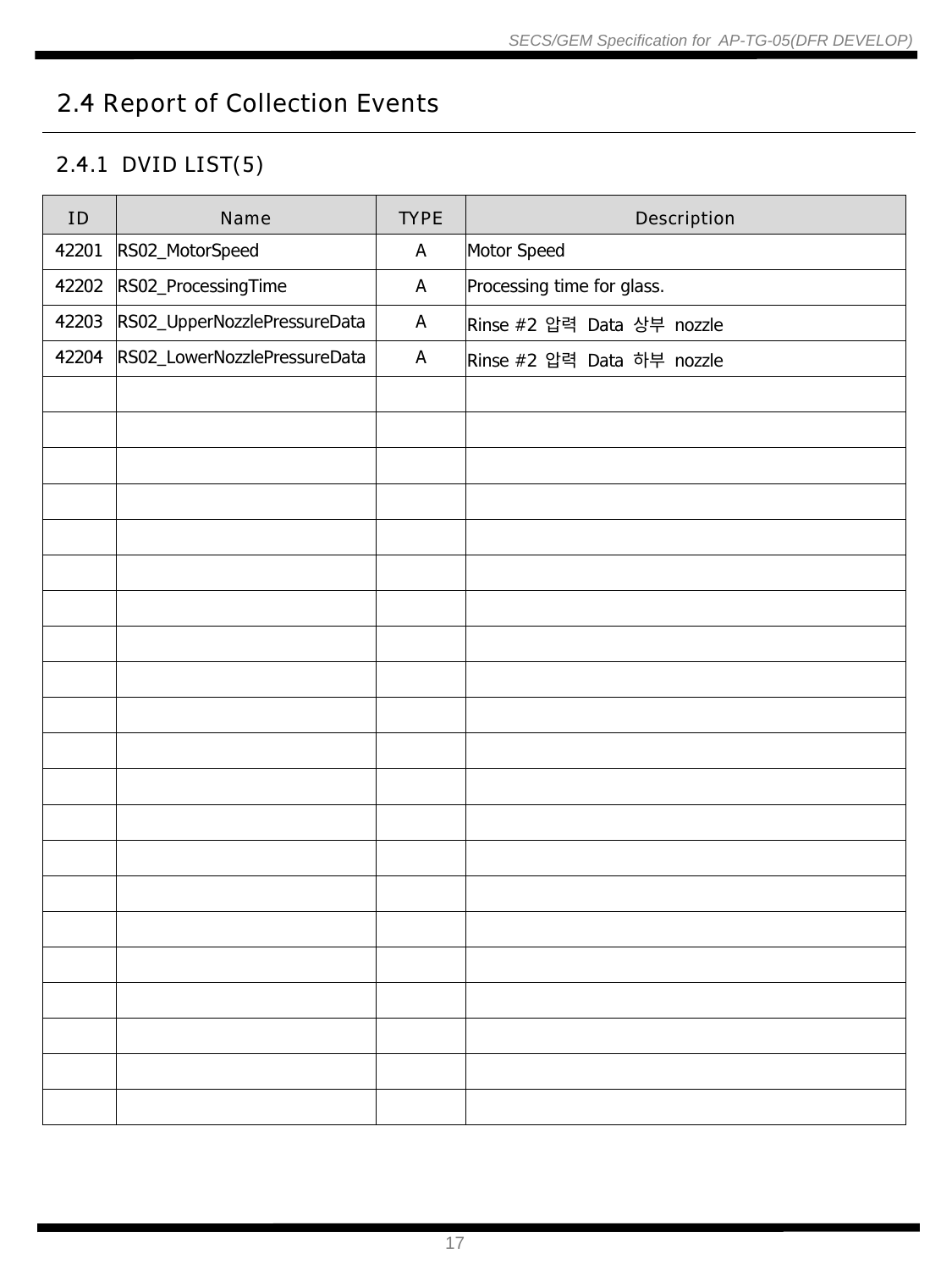

2.4 Report of Collection Events
2.4.1  DVID LIST(5)
| ID | Name | TYPE | Description |
| --- | --- | --- | --- |
| 42201 | RS02\_MotorSpeed | A | Motor Speed |
| 42202 | RS02\_ProcessingTime | A | Processing time for glass. |
| 42203 | RS02\_UpperNozzlePressureData | A | Rinse #2 압력 Data 상부 nozzle |
| 42204 | RS02\_LowerNozzlePressureData | A | Rinse #2 압력 Data 하부 nozzle |
|  |  |  |  |
|  |  |  |  |
|  |  |  |  |
|  |  |  |  |
|  |  |  |  |
|  |  |  |  |
|  |  |  |  |
|  |  |  |  |
|  |  |  |  |
|  |  |  |  |
|  |  |  |  |
|  |  |  |  |
|  |  |  |  |
|  |  |  |  |
|  |  |  |  |
|  |  |  |  |
|  |  |  |  |
|  |  |  |  |
|  |  |  |  |
|  |  |  |  |
|  |  |  |  |